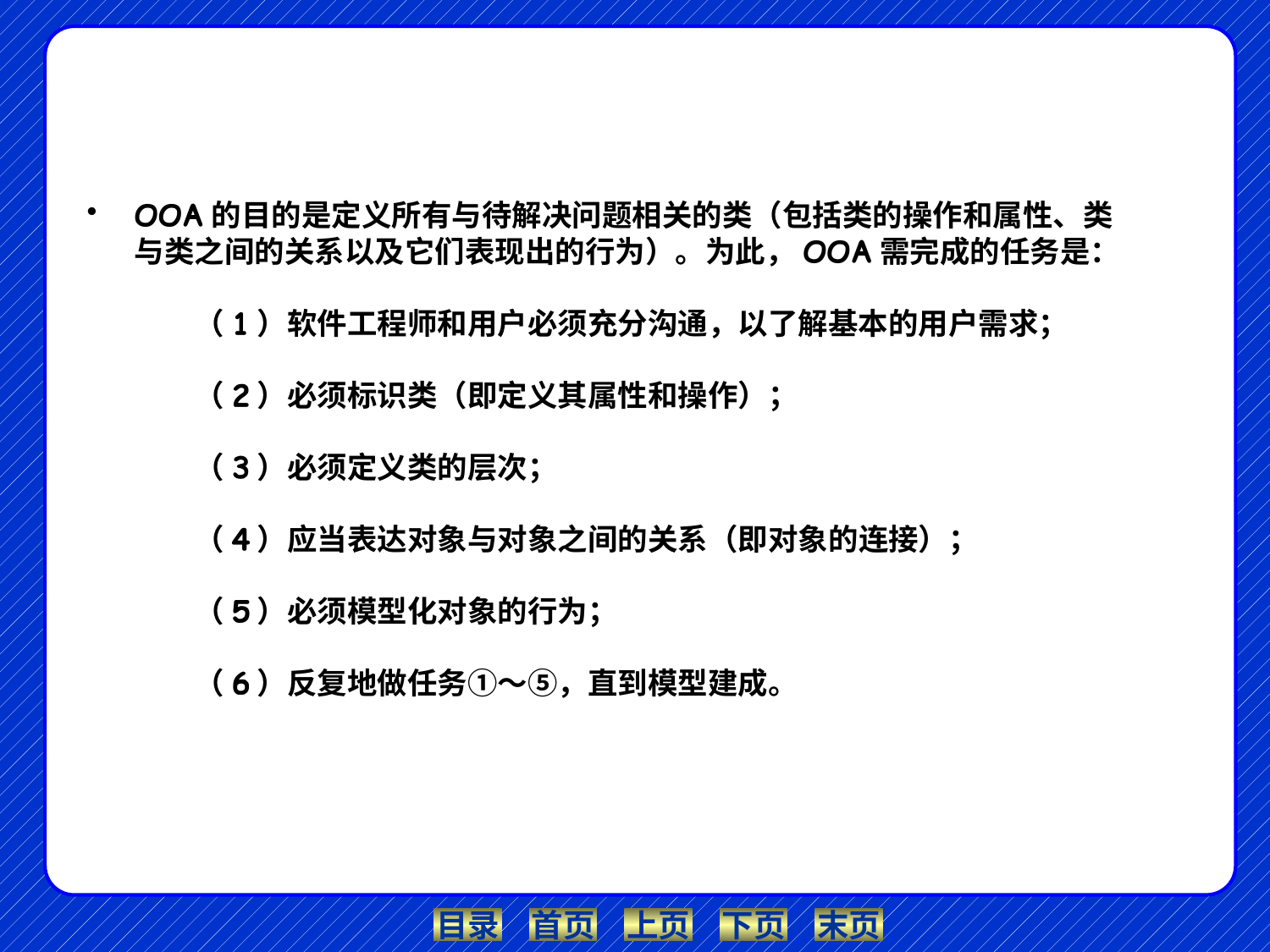

#
OOA的目的是定义所有与待解决问题相关的类（包括类的操作和属性、类与类之间的关系以及它们表现出的行为）。为此，OOA需完成的任务是：
　　（1）软件工程师和用户必须充分沟通，以了解基本的用户需求；
　　（2）必须标识类（即定义其属性和操作）；
　　（3）必须定义类的层次；
　　（4）应当表达对象与对象之间的关系（即对象的连接）；
　　（5）必须模型化对象的行为；
　　（6）反复地做任务①～⑤，直到模型建成。